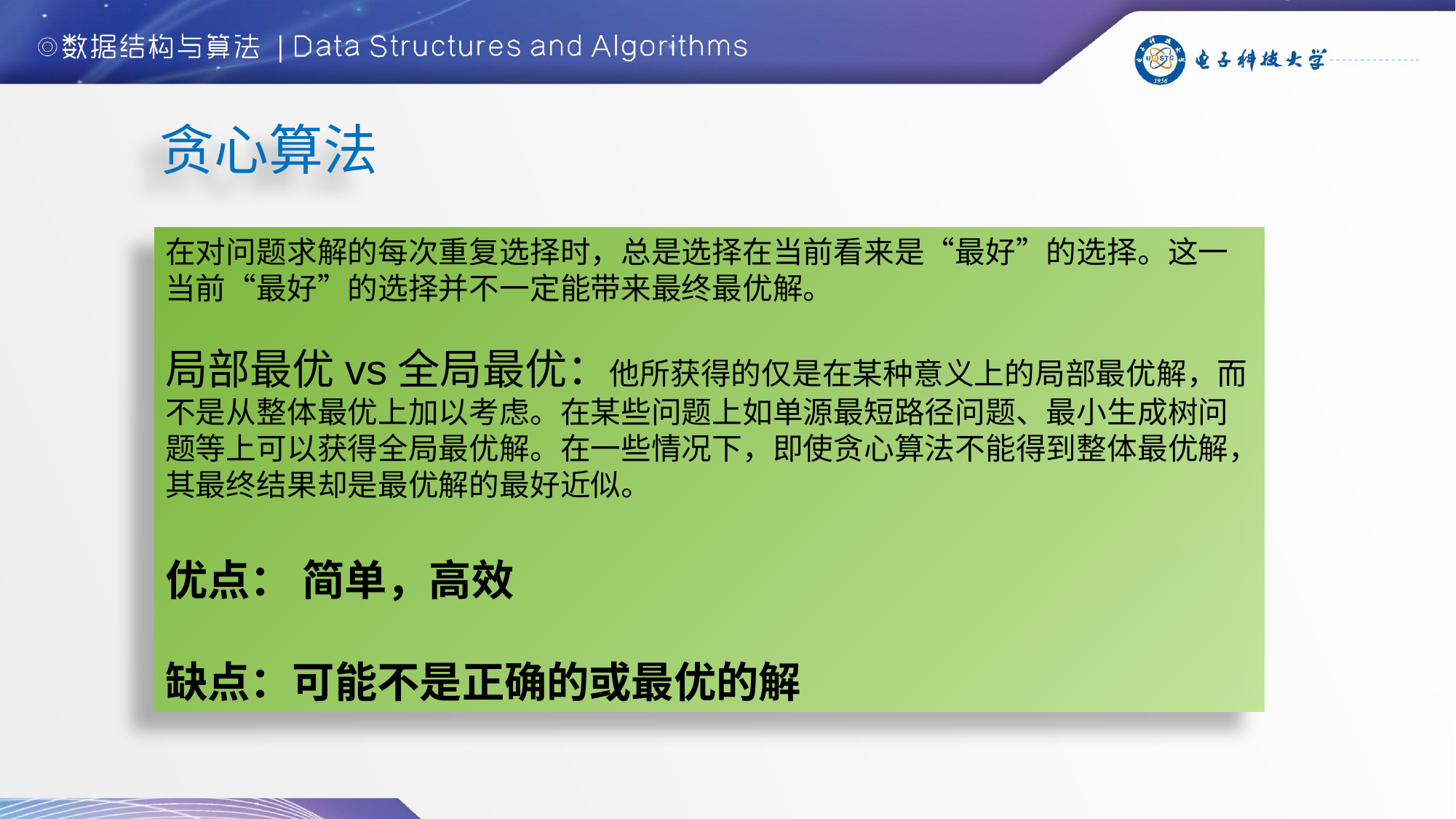

# 贪心算法
在对问题求解的每次重复选择时，总是选择在当前看来是“最好”的选择。这一当前“最好”的选择并不一定能带来最终最优解。

局部最优vs全局最优：他所获得的仅是在某种意义上的局部最优解，而不是从整体最优上加以考虑。在某些问题上如单源最短路径问题、最小生成树问题等上可以获得全局最优解。在一些情况下，即使贪心算法不能得到整体最优解，其最终结果却是最优解的最好近似。

优点： 简单，高效

缺点：可能不是正确的或最优的解